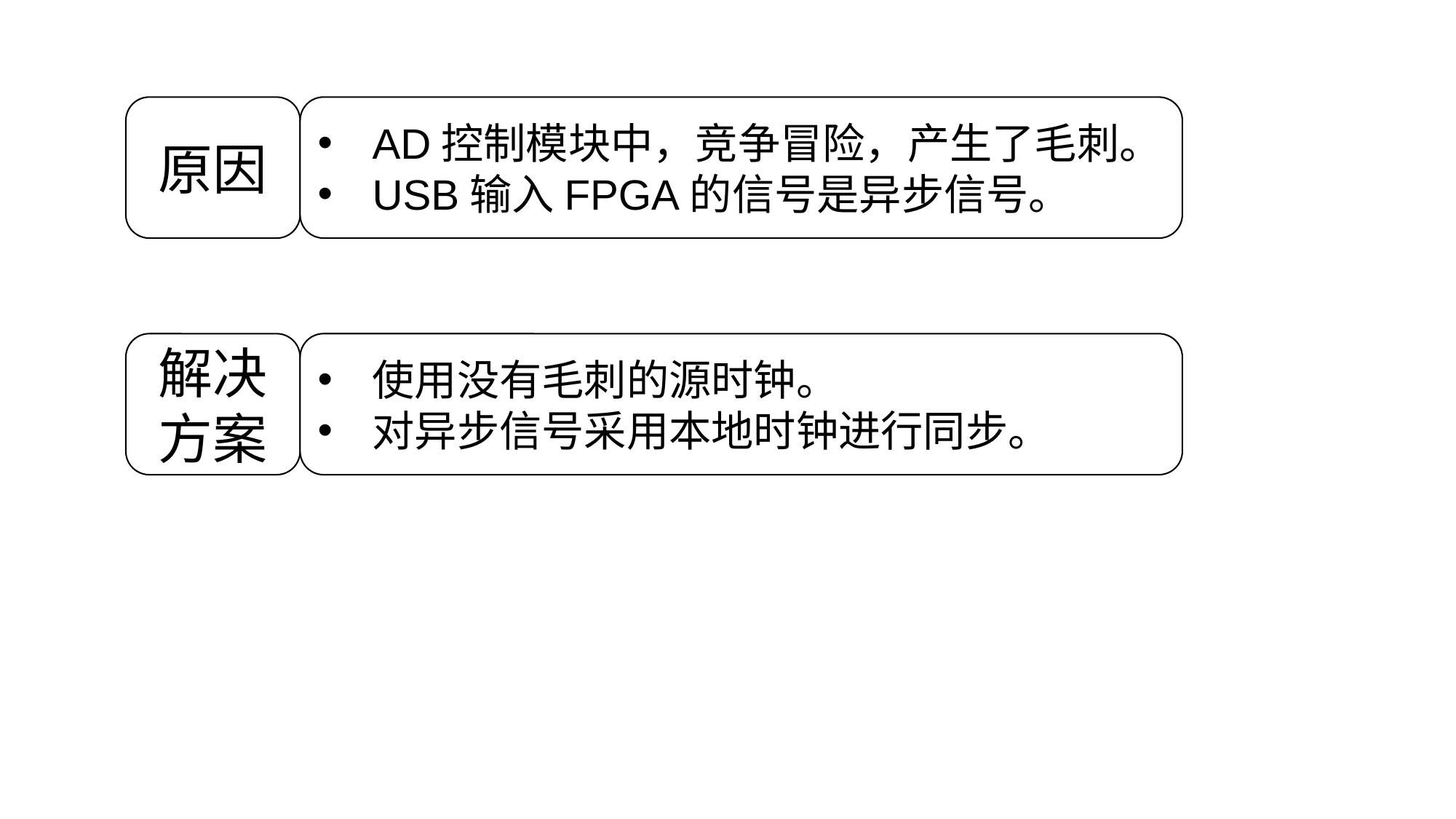

原因
AD控制模块中，竞争冒险，产生了毛刺。
USB输入FPGA的信号是异步信号。
解决方案
使用没有毛刺的源时钟。
对异步信号采用本地时钟进行同步。